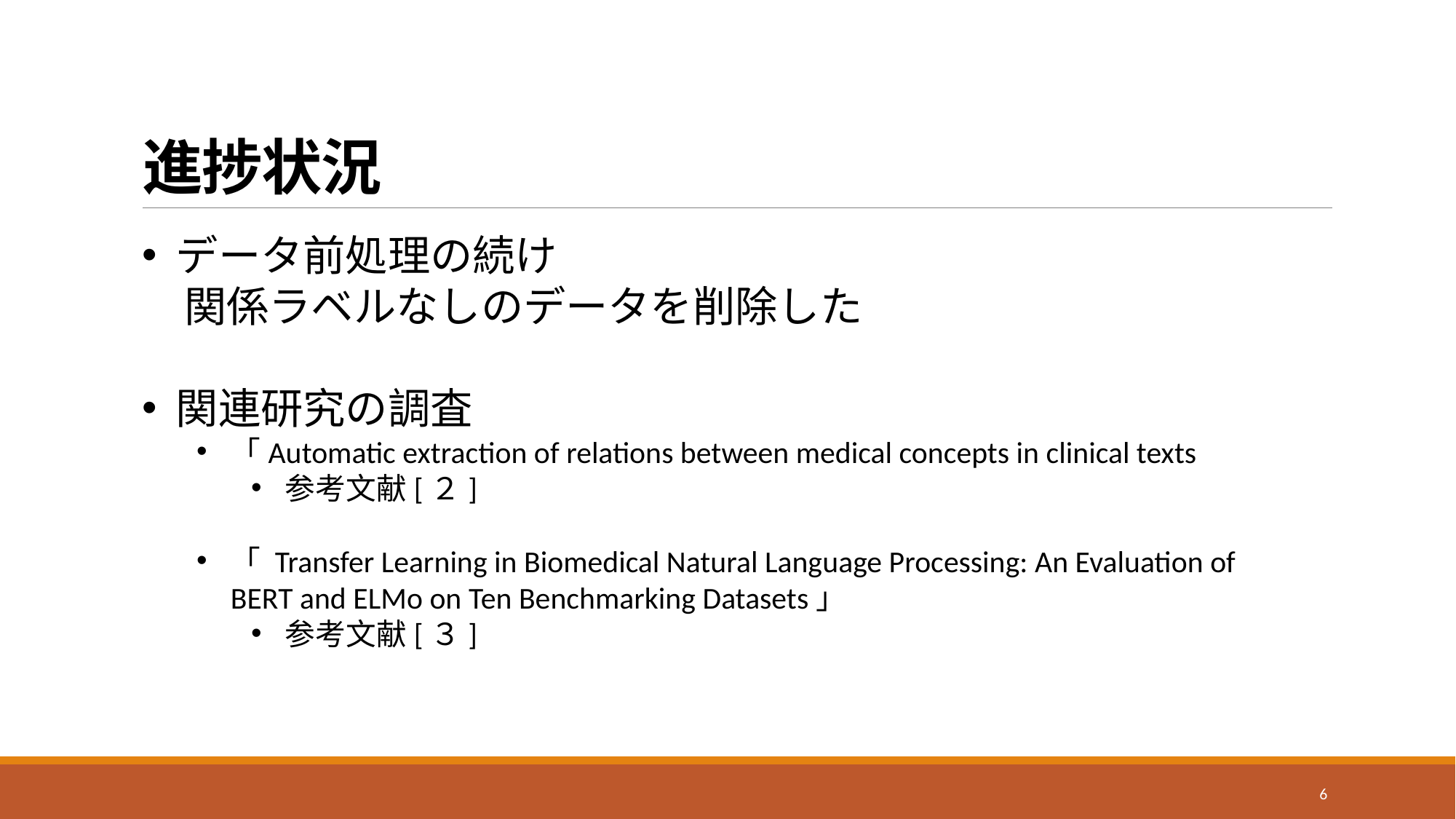

# 進捗状況
データ前処理の続け
　関係ラベルなしのデータを削除した

関連研究の調査
「Automatic extraction of relations between medical concepts in clinical texts
参考文献[２]

「 Transfer Learning in Biomedical Natural Language Processing: An Evaluation of BERT and ELMo on Ten Benchmarking Datasets」
参考文献[３]
6